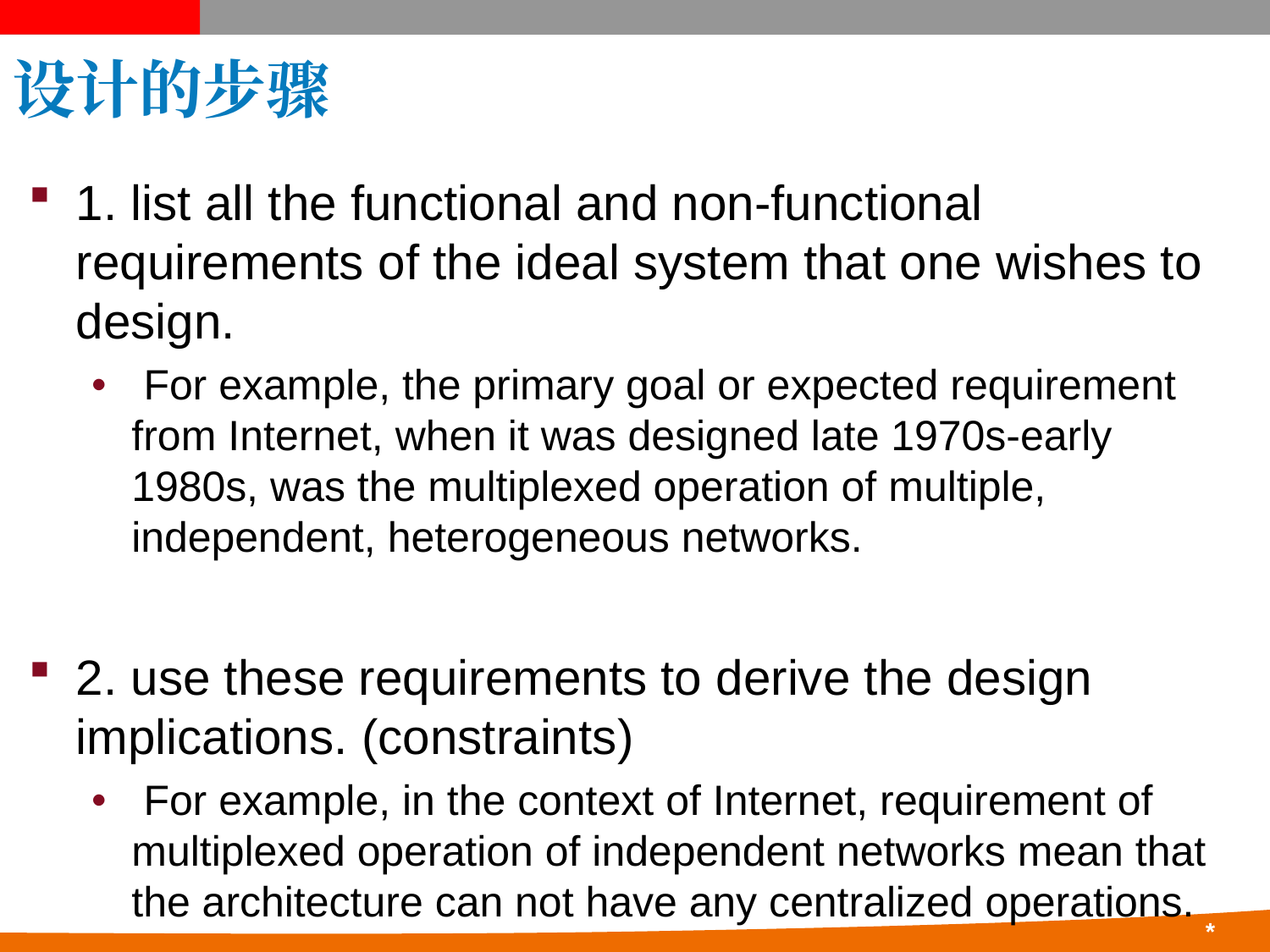

# 设计的步骤
1. list all the functional and non-functional requirements of the ideal system that one wishes to design.
 For example, the primary goal or expected requirement from Internet, when it was designed late 1970s-early 1980s, was the multiplexed operation of multiple, independent, heterogeneous networks.

2. use these requirements to derive the design implications. (constraints)
 For example, in the context of Internet, requirement of multiplexed operation of independent networks mean that the architecture can not have any centralized operations.